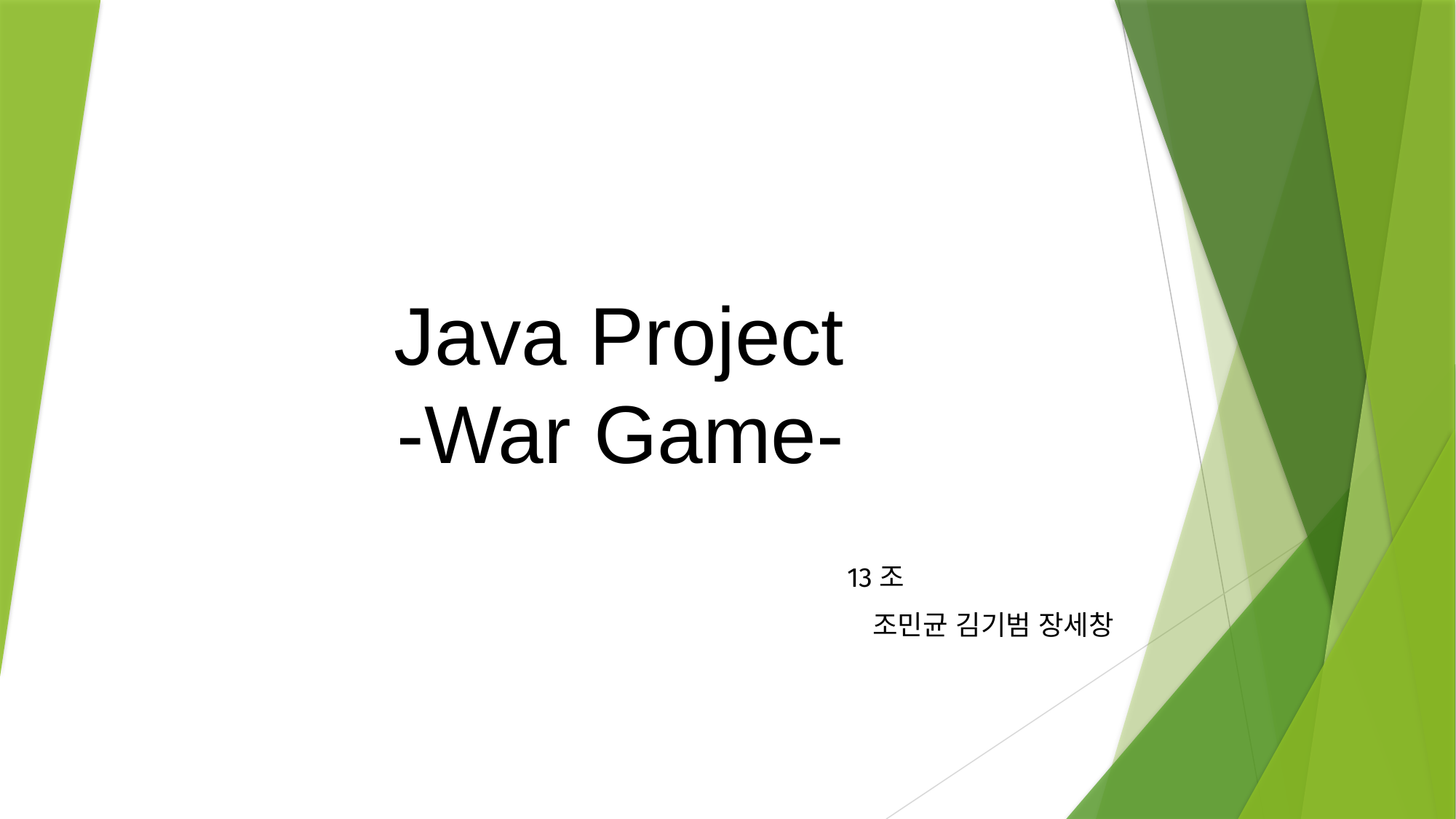

# Java Project -War Game-
     13조
조민균 김기범 장세창